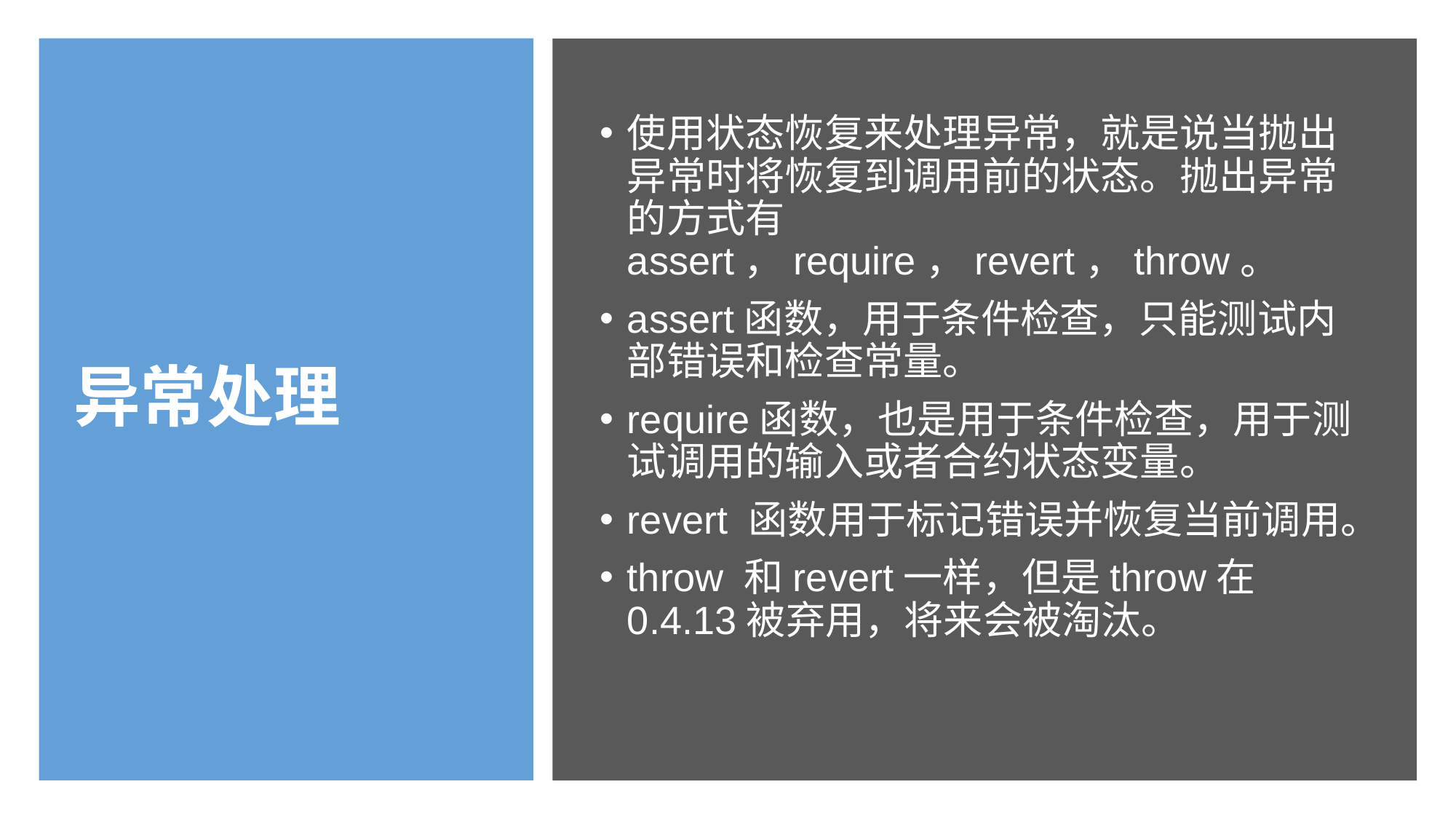

# 异常处理
使用状态恢复来处理异常，就是说当抛出异常时将恢复到调用前的状态。抛出异常的方式有assert，require，revert，throw。
assert函数，用于条件检查，只能测试内部错误和检查常量。
require函数，也是用于条件检查，用于测试调用的输入或者合约状态变量。
revert 函数用于标记错误并恢复当前调用。
throw 和revert一样，但是throw在0.4.13被弃用，将来会被淘汰。